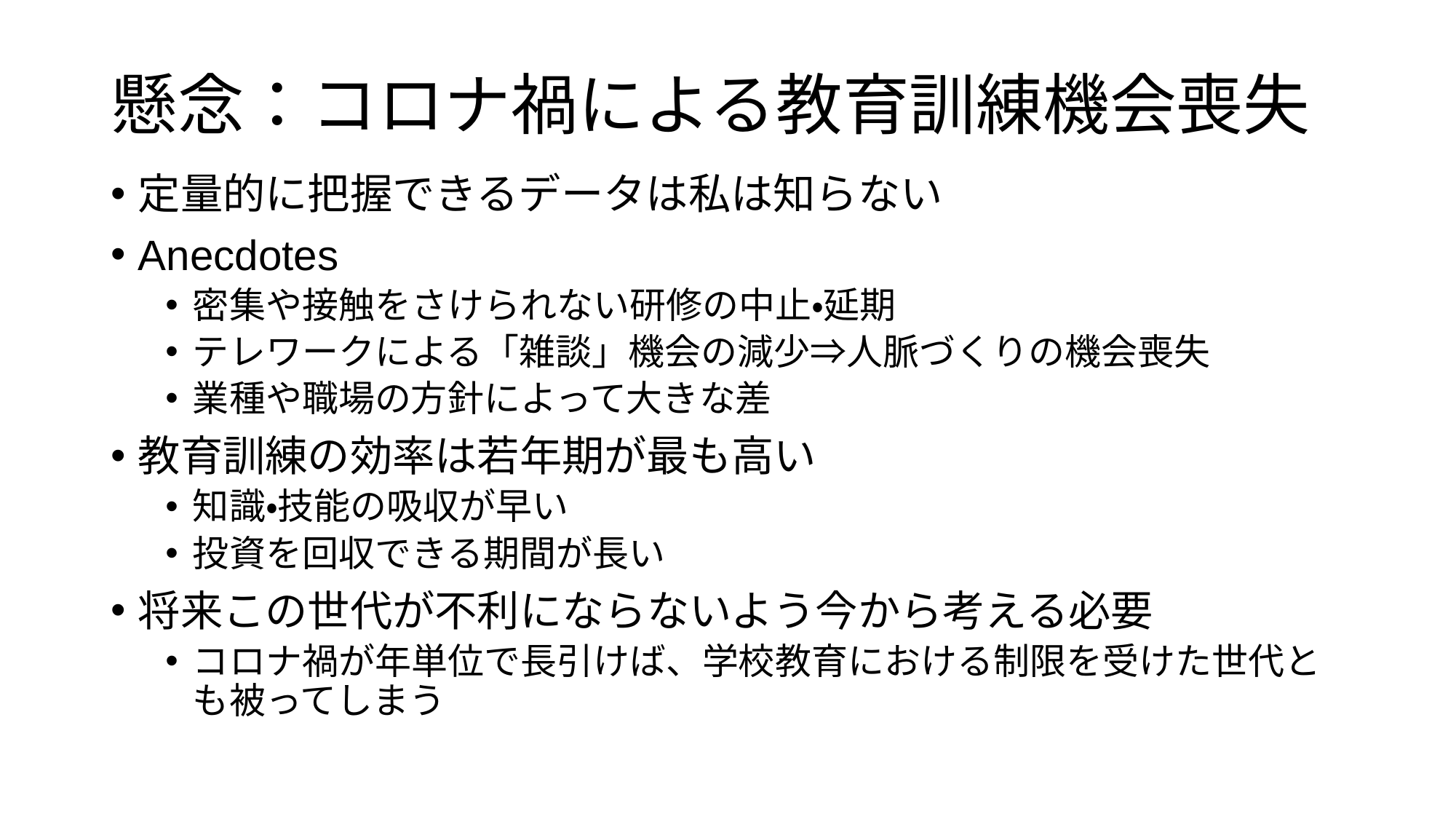

# 懸念：コロナ禍による教育訓練機会喪失
定量的に把握できるデータは私は知らない
Anecdotes
密集や接触をさけられない研修の中止・延期
テレワークによる「雑談」機会の減少⇒人脈づくりの機会喪失
業種や職場の方針によって大きな差
教育訓練の効率は若年期が最も高い
知識・技能の吸収が早い
投資を回収できる期間が長い
将来この世代が不利にならないよう今から考える必要
コロナ禍が年単位で長引けば、学校教育における制限を受けた世代とも被ってしまう